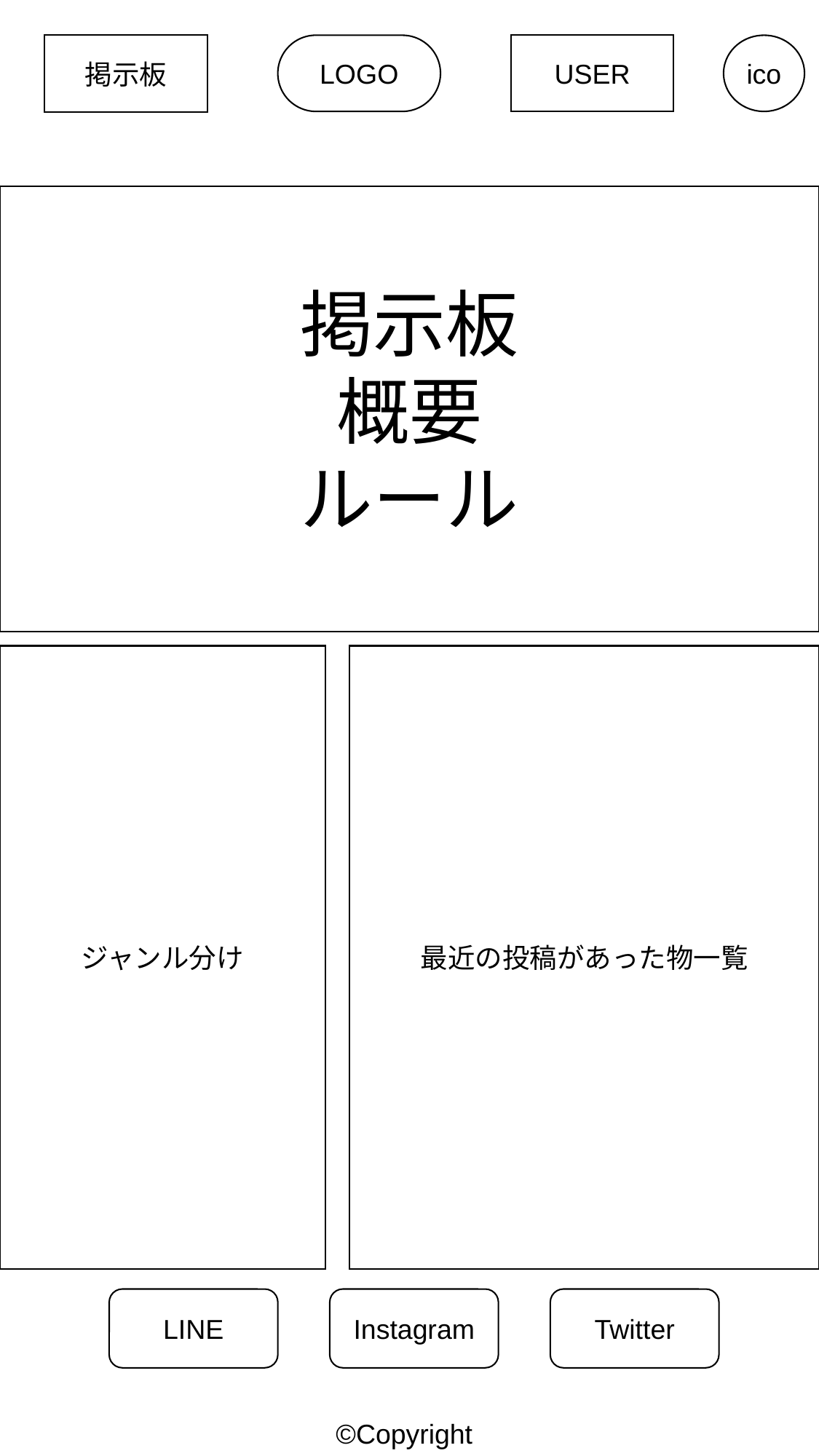

ico
LOGO
掲示板
USER
掲示板
概要
ルール
ジャンル分け
最近の投稿があった物一覧
Instagram
Twitter
LINE
©Copyright